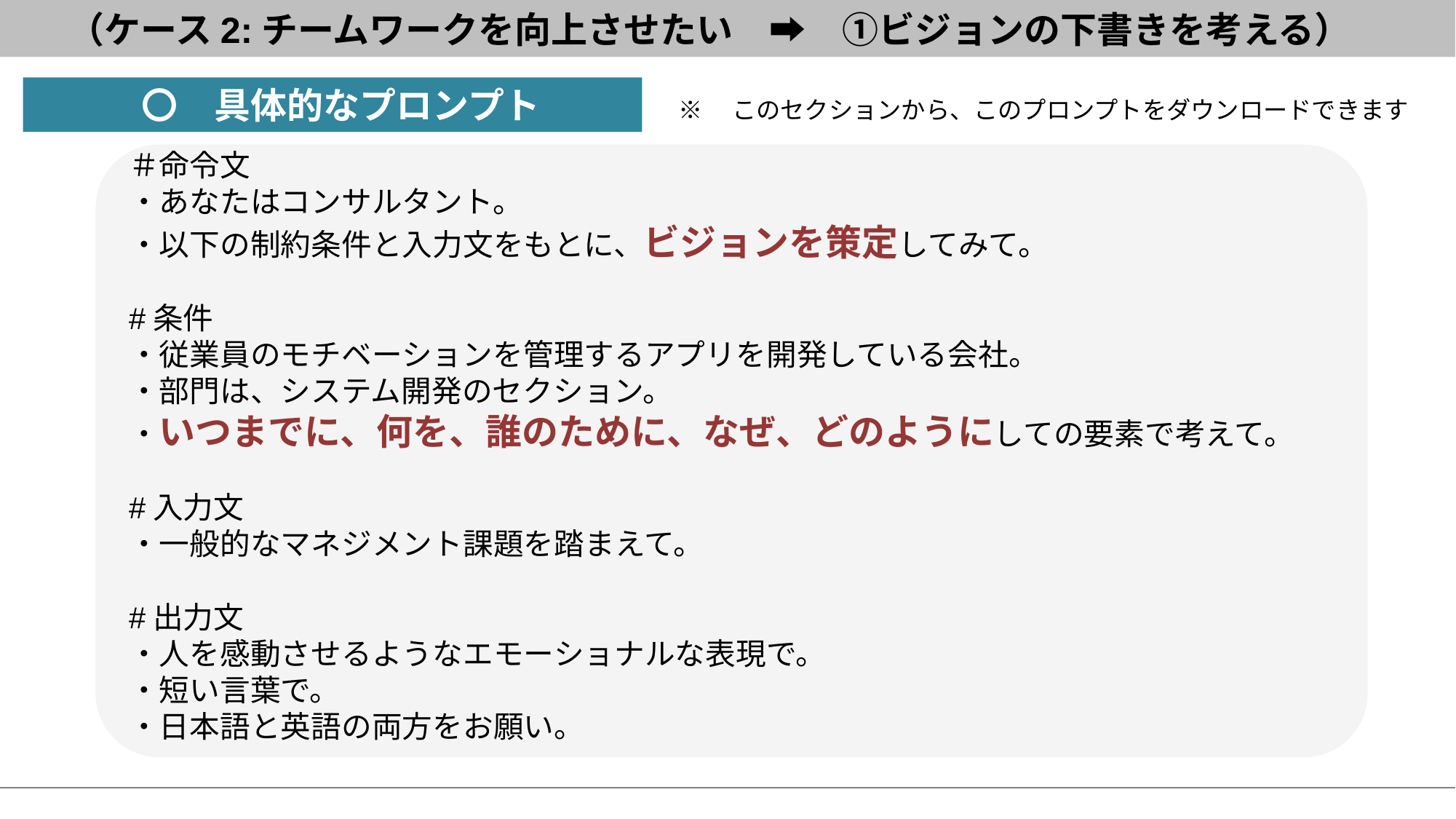

# （ケース2:チームワークを向上させたい　➡　①ビジョンの下書きを考える）
現在、自らの個人業務に追われてしまっているため、
部下に任せることで、個人業務の比率を下げたい。
 〇　具体的なプロンプト
＃命令文
・あなたはコンサルタント。
・以下の制約条件と入力文をもとに、ビジョンを策定してみて。

#条件
・従業員のモチベーションを管理するアプリを開発している会社。
・部門は、システム開発のセクション。
・いつまでに、何を、誰のために、なぜ、どのようにしての要素で考えて。

#入力文
・一般的なマネジメント課題を踏まえて。

#出力文
・人を感動させるようなエモーショナルな表現で。
・短い言葉で。
・日本語と英語の両方をお願い。

※　このセクションから、このプロンプトをダウンロードできます